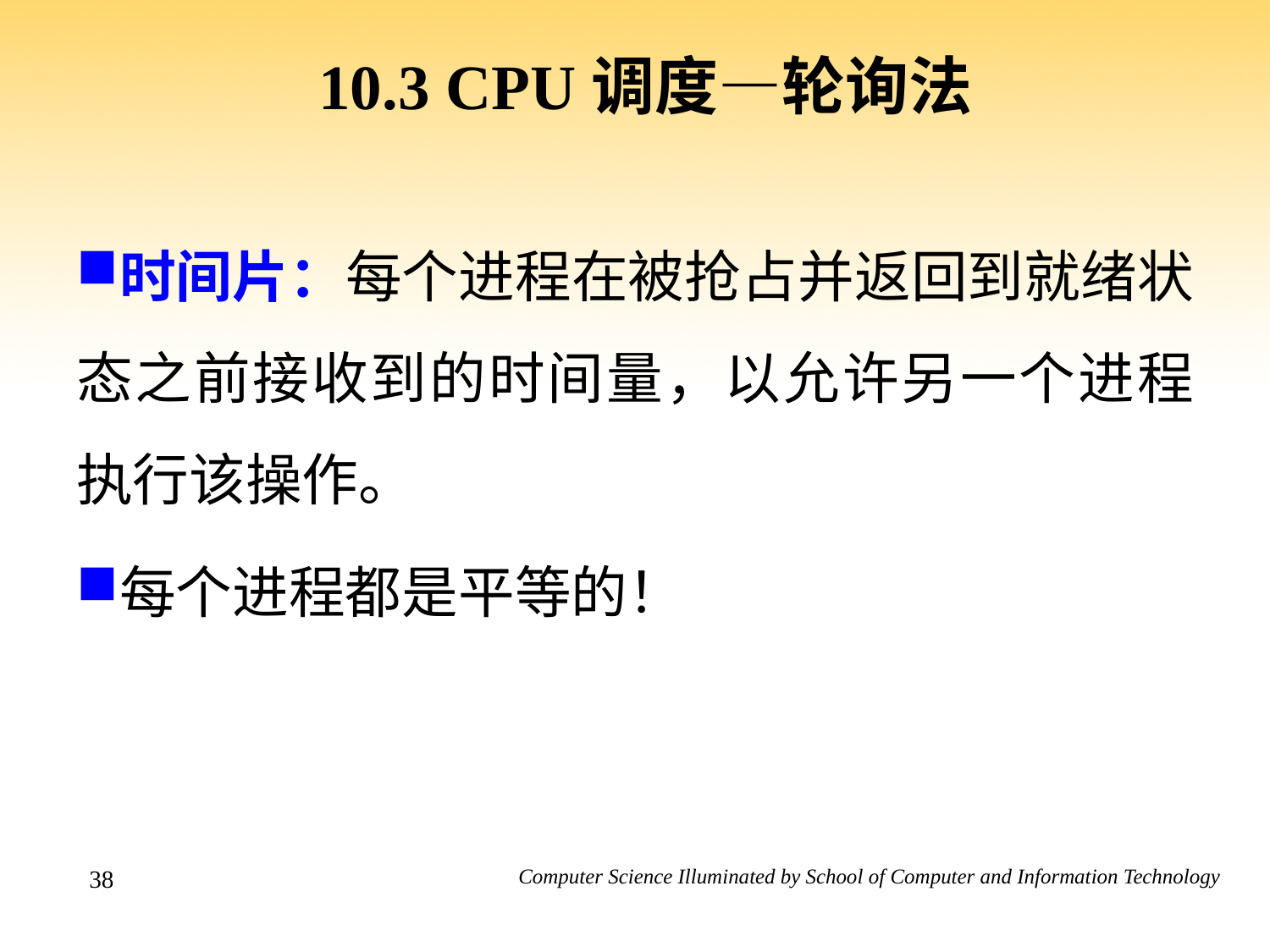

# 10.3 CPU调度—轮询法
时间片：每个进程在被抢占并返回到就绪状态之前接收到的时间量，以允许另一个进程执行该操作。
每个进程都是平等的！

38